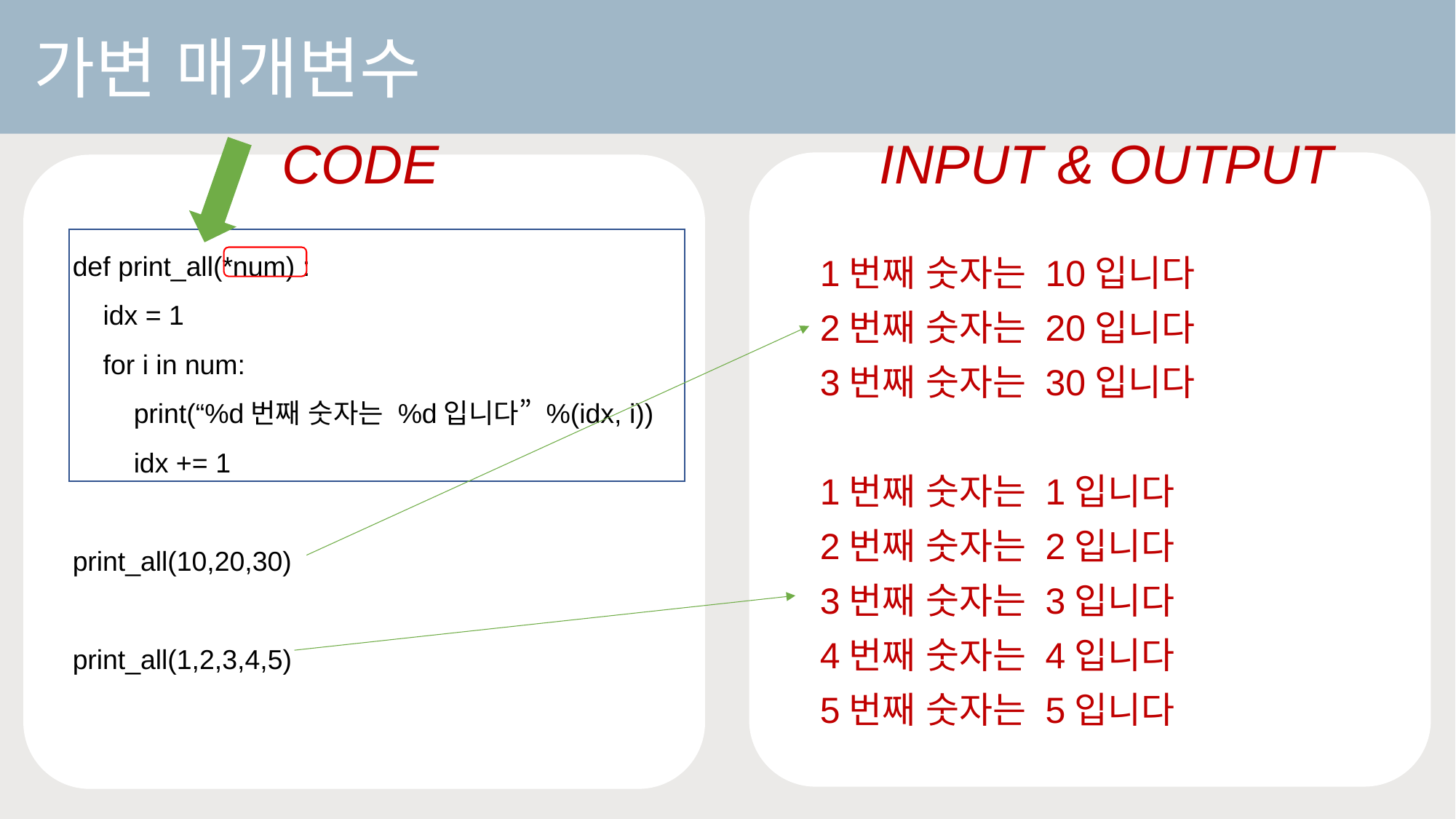

가변 매개변수
CODE
INPUT & OUTPUT

def print_all(*num) :
    idx = 1
    for i in num:
        print(“%d번째 숫자는 %d입니다” %(idx, i))
        idx += 1

print_all(10,20,30)

print_all(1,2,3,4,5)

1번째 숫자는 10입니다
2번째 숫자는 20입니다
3번째 숫자는 30입니다

1번째 숫자는 1입니다
2번째 숫자는 2입니다
3번째 숫자는 3입니다
4번째 숫자는 4입니다
5번째 숫자는 5입니다